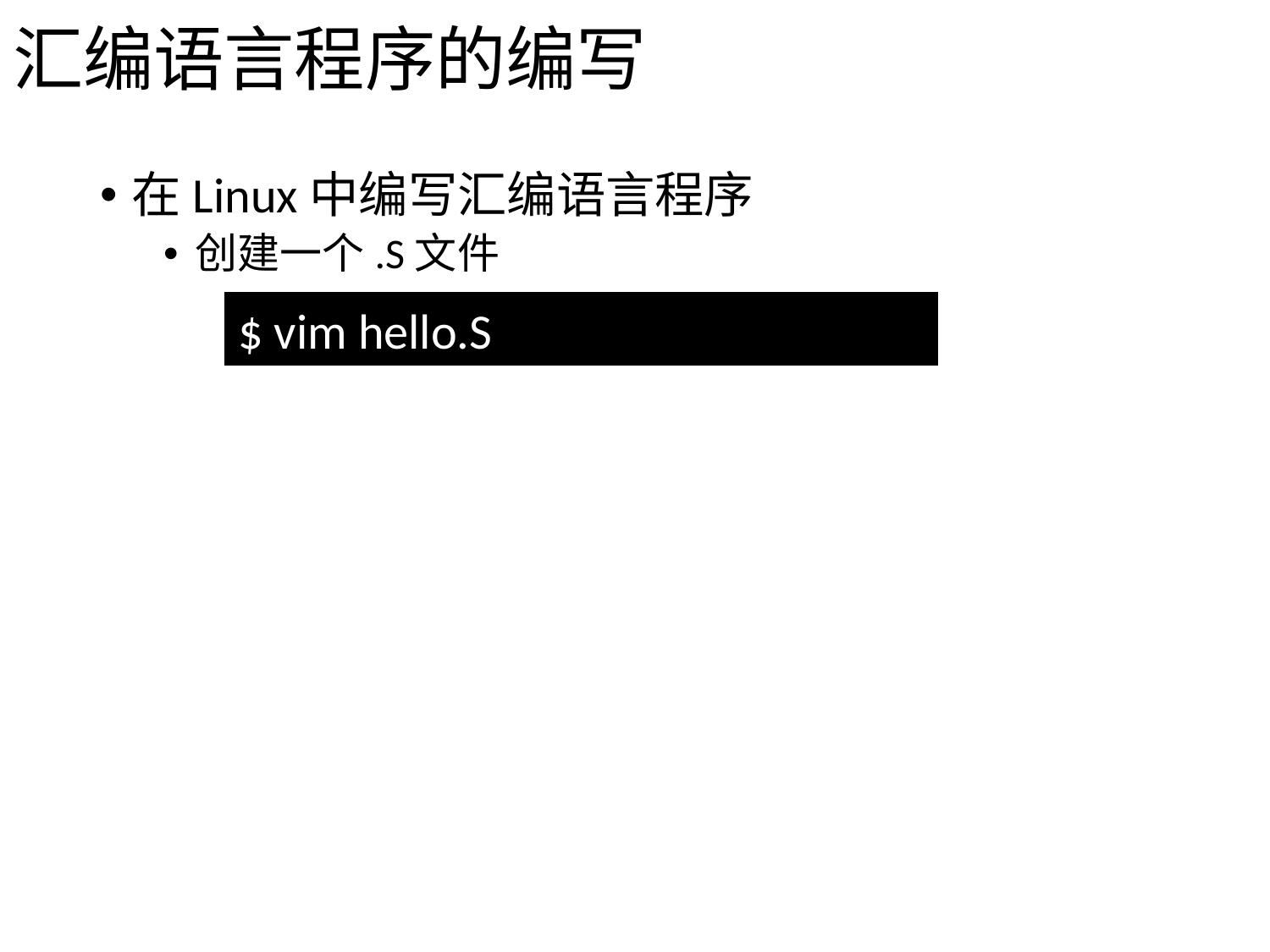

# 汇编语言程序的编写
在Linux中编写汇编语言程序
创建一个.S文件

$ vim hello.S